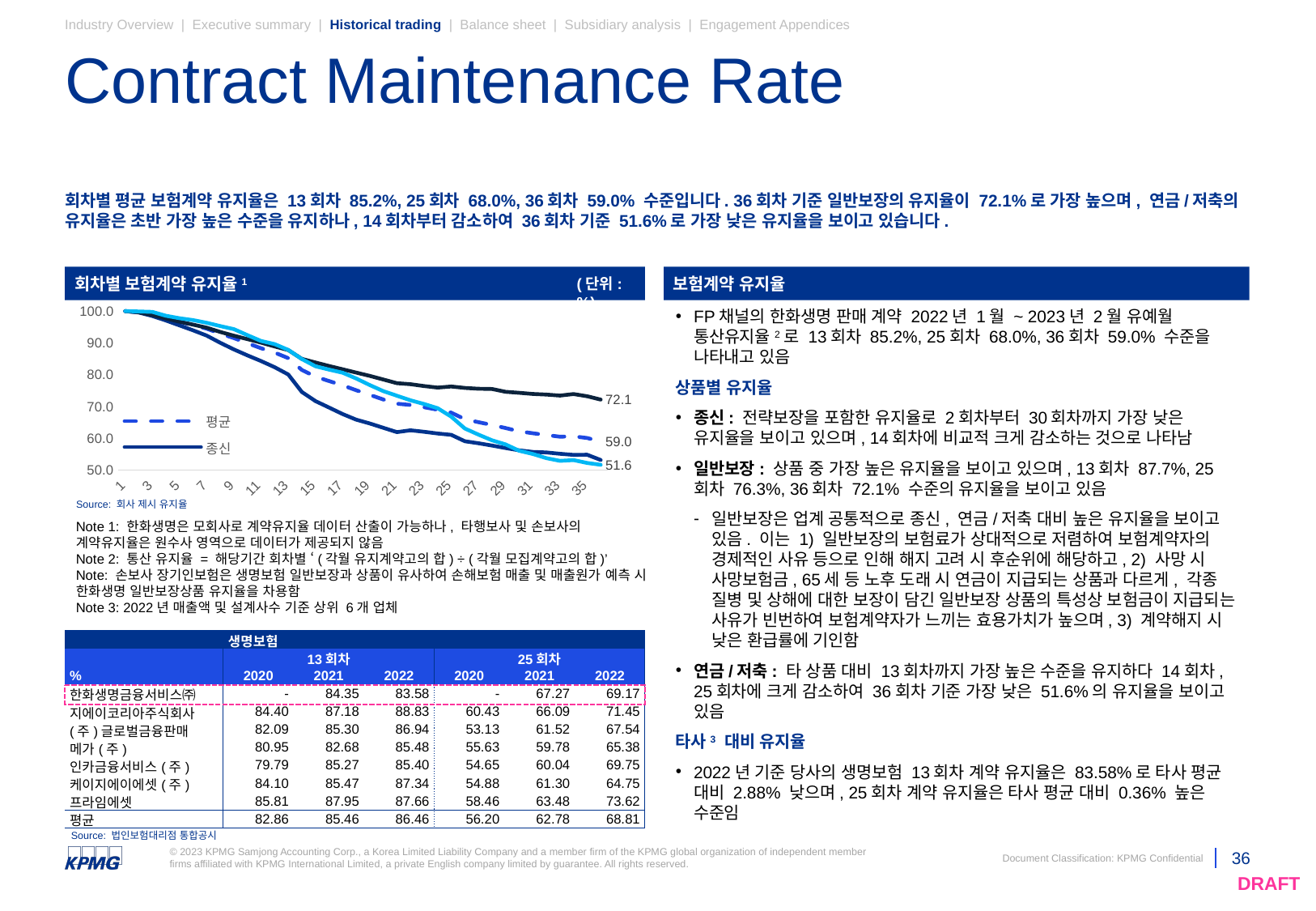

Industry Overview  |  Executive summary  |  Historical trading  |  Balance sheet  |  Subsidiary analysis  |  Engagement Appendices
# Contract Maintenance Rate
회차별 평균 보험계약 유지율은 13회차 85.2%, 25회차 68.0%, 36회차 59.0% 수준입니다. 36회차 기준 일반보장의 유지율이 72.1%로 가장 높으며, 연금/저축의 유지율은 초반 가장 높은 수준을 유지하나, 14회차부터 감소하여 36회차 기준 51.6%로 가장 낮은 유지율을 보이고 있습니다.
회차별 보험계약 유지율1
보험계약 유지율
(단위: %)

### Chart

| Category | 평균 | 종신 | 일반보장 | 연금/저축 |
|---|---|---|---|---|
| 1 | 100.0 | 100.0 | 100.0 | 100.0 |
| 2 | 99.69144809833564 | 99.5549178712939 | 99.62963072967075 | 99.88979569404226 |
| 3 | 98.98408303747924 | 98.46240444671052 | 98.74106070142295 | 99.7487839643042 |
| 4 | 97.75337177202442 | 97.03948786740953 | 97.68839492690802 | 98.53223252175572 |
| 5 | 96.6322976789279 | 95.48827588689466 | 96.66116915026831 | 97.74744799962073 |
| 6 | 95.61171045474394 | 93.9430311094391 | 95.72585402711687 | 97.16624622767586 |
| 7 | 94.46376108650911 | 92.27961116692059 | 94.78540339938118 | 96.32626869322551 |
| 8 | 92.90641661052648 | 90.02012696290251 | 93.42437162522913 | 95.2747512434478 |
| 9 | 91.50587484429713 | 87.94167843615665 | 92.2618479964572 | 94.31409810027753 |
| 10 | 89.88153360241132 | 86.05929509413758 | 91.16954416220572 | 92.4157615508907 |
| 11 | 88.31403890881064 | 84.28036954833944 | 90.06711861969663 | 90.59462855839585 |
| 12 | 86.94034812391943 | 82.33841098320906 | 88.87447482325958 | 89.60815856528967 |
| 13 | 85.19765180199907 | 80.05576425013406 | 87.7479199268819 | 87.78927122898126 |
| 14 | 81.47896734366559 | 74.56168242266679 | 84.96561990224679 | 84.90959970608316 |
| 15 | 79.38059291987553 | 71.67816667782854 | 83.82693702881967 | 82.63667505297836 |
| 16 | 77.98482461074029 | 69.63450331738564 | 82.73100483449602 | 81.58896568033917 |
| 17 | 76.6260104015824 | 67.58676278708373 | 81.68299446994467 | 80.60827394771884 |
| 18 | 75.09506338269286 | 65.8318016448722 | 80.64751196759144 | 78.80587653561494 |
| 19 | 73.65133127835323 | 64.62378566134785 | 79.61437173526295 | 76.7158364384489 |
| 20 | 72.17620340105545 | 63.24577373414944 | 78.47357053120886 | 74.80926593780805 |
| 21 | 70.85811283967286 | 61.905083204984656 | 77.30730779386253 | 73.36194752017138 |
| 22 | 70.46159749016644 | 62.46753503478972 | 77.00153819405917 | 71.91571924165044 |
| 23 | 69.72308374314595 | 61.99685583878578 | 76.41039868131689 | 70.76199670933518 |
| 24 | 68.93857599297748 | 61.46789130590701 | 75.92979401613825 | 69.41804265688721 |
| 25 | 68.02025123160645 | 61.033377626896744 | 76.274741725572 | 66.7526343423506 |
| 26 | 65.95523391995988 | 59.019344650175434 | 75.81735592078076 | 63.02900118892344 |
| 27 | 65.0238949042307 | 58.3947509612742 | 75.56300858044646 | 61.11392517097144 |
| 28 | 64.15739537674035 | 57.66674189671338 | 75.48468432389167 | 59.32075990961601 |
| 29 | 63.1707089061974 | 56.88350298427988 | 74.59883742778683 | 58.02978630652545 |
| 30 | 62.16033233423146 | 56.17003872251324 | 74.28072309672788 | 56.03023518345328 |
| 31 | 61.53425414944716 | 55.6696006828829 | 73.9176973123651 | 55.01546445309346 |
| 32 | 60.979476234673825 | 55.50573745005873 | 73.72680048492397 | 53.70589076903877 |
| 33 | 60.446269389002 | 55.07539916291323 | 73.40826031878076 | 52.85514868531202 |
| 34 | 60.57349002746034 | 54.72613613892836 | 73.89817499075775 | 53.09615895269491 |
| 35 | 60.05239466812526 | 54.774206349698616 | 73.19745315158777 | 52.1855245030894 |
| 36 | 58.96248125109599 | 53.11761037956316 | 72.14972468283875 | 51.620108690886035 |
FP채널의 한화생명 판매 계약 2022년 1월 ~ 2023년 2월 유예월 통산유지율2로 13회차 85.2%, 25회차 68.0%, 36회차 59.0% 수준을 나타내고 있음
상품별 유지율
종신: 전략보장을 포함한 유지율로 2회차부터 30회차까지 가장 낮은 유지율을 보이고 있으며, 14회차에 비교적 크게 감소하는 것으로 나타남
일반보장: 상품 중 가장 높은 유지율을 보이고 있으며, 13회차 87.7%, 25회차 76.3%, 36회차 72.1% 수준의 유지율을 보이고 있음
일반보장은 업계 공통적으로 종신, 연금/저축 대비 높은 유지율을 보이고 있음. 이는 1) 일반보장의 보험료가 상대적으로 저렴하여 보험계약자의 경제적인 사유 등으로 인해 해지 고려 시 후순위에 해당하고, 2) 사망 시 사망보험금, 65세 등 노후 도래 시 연금이 지급되는 상품과 다르게, 각종 질병 및 상해에 대한 보장이 담긴 일반보장 상품의 특성상 보험금이 지급되는 사유가 빈번하여 보험계약자가 느끼는 효용가치가 높으며, 3) 계약해지 시 낮은 환급률에 기인함
연금/저축: 타 상품 대비 13회차까지 가장 높은 수준을 유지하다 14회차, 25회차에 크게 감소하여 36회차 기준 가장 낮은 51.6%의 유지율을 보이고 있음
타사3 대비 유지율
2022년 기준 당사의 생명보험 13회차 계약 유지율은 83.58%로 타사 평균 대비 2.88% 낮으며, 25회차 계약 유지율은 타사 평균 대비 0.36% 높은 수준임
Source: 회사 제시 유지율
Note 1: 한화생명은 모회사로 계약유지율 데이터 산출이 가능하나, 타행보사 및 손보사의 계약유지율은 원수사 영역으로 데이터가 제공되지 않음
Note 2: 통산 유지율 = 해당기간 회차별 ‘(각월 유지계약고의 합) ÷ (각월 모집계약고의 합)’
Note: 손보사 장기인보험은 생명보험 일반보장과 상품이 유사하여 손해보험 매출 및 매출원가 예측 시 한화생명 일반보장상품 유지율을 차용함
Note 3: 2022년 매출액 및 설계사수 기준 상위 6개 업체
|  | 생명보험 |  |  |  |  |  |
| --- | --- | --- | --- | --- | --- | --- |
|  | 13회차 |  |  | 25회차 |  |  |
| % | 2020 | 2021 | 2022 | 2020 | 2021 | 2022 |
| 한화생명금융서비스㈜ | - | 84.35 | 83.58 | - | 67.27 | 69.17 |
| 지에이코리아주식회사 | 84.40 | 87.18 | 88.83 | 60.43 | 66.09 | 71.45 |
| (주)글로벌금융판매 | 82.09 | 85.30 | 86.94 | 53.13 | 61.52 | 67.54 |
| 메가(주) | 80.95 | 82.68 | 85.48 | 55.63 | 59.78 | 65.38 |
| 인카금융서비스(주) | 79.79 | 85.27 | 85.40 | 54.65 | 60.04 | 69.75 |
| 케이지에이에셋(주) | 84.10 | 85.47 | 87.34 | 54.88 | 61.30 | 64.75 |
| 프라임에셋 | 85.81 | 87.95 | 87.66 | 58.46 | 63.48 | 73.62 |
| 평균 | 82.86 | 85.46 | 86.46 | 56.20 | 62.78 | 68.81 |

Source: 법인보험대리점 통합공시